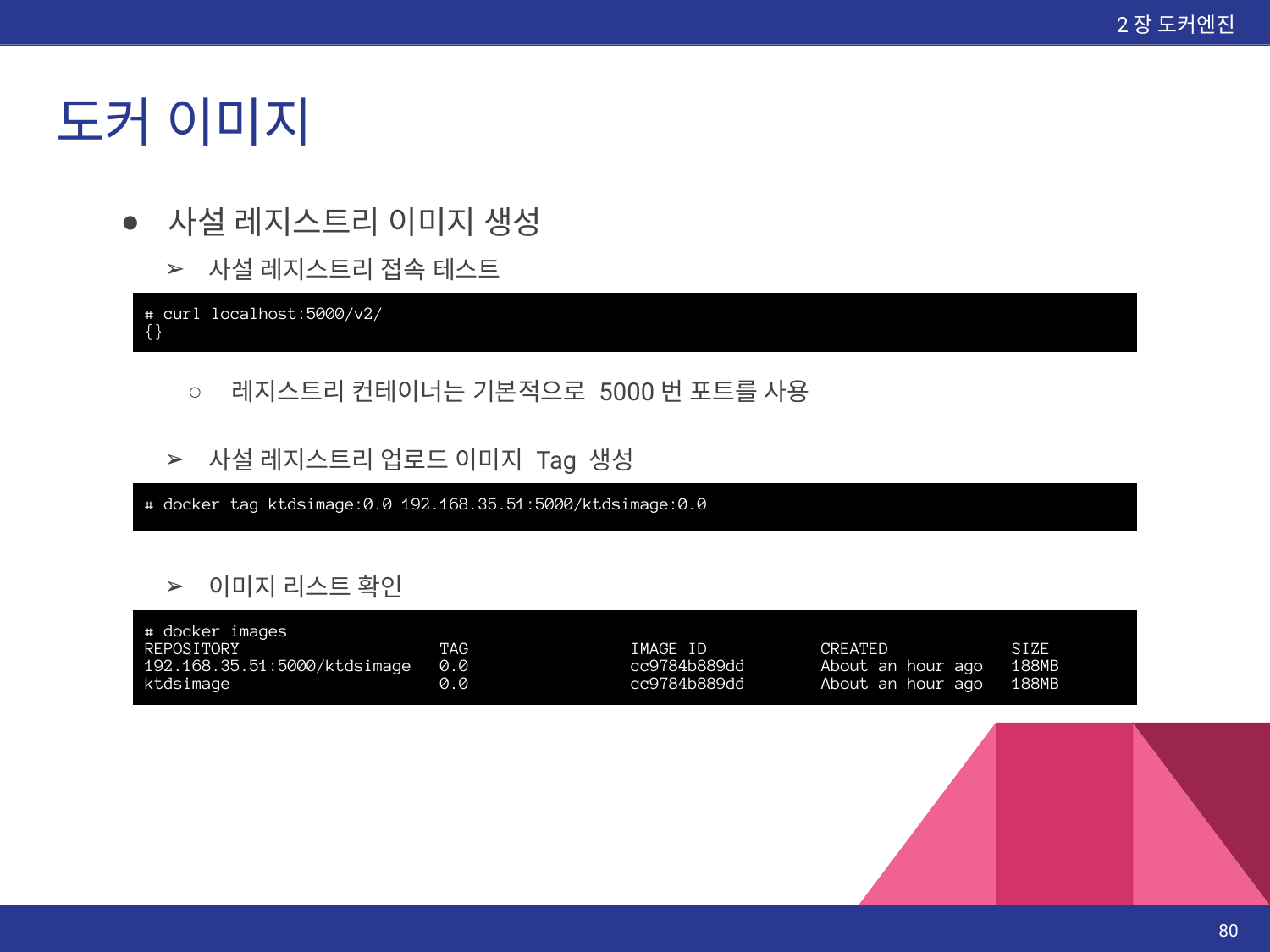

2장 도커엔진
# 도커 이미지
사설 레지스트리 이미지 생성
사설 레지스트리 접속 테스트

| # curl localhost:5000/v2/ {} |
| --- |
레지스트리 컨테이너는 기본적으로 5000번 포트를 사용

사설 레지스트리 업로드 이미지 Tag 생성

| # docker tag ktdsimage:0.0 192.168.35.51:5000/ktdsimage:0.0 |
| --- |
이미지 리스트 확인

| # docker images REPOSITORY TAG IMAGE ID CREATED SIZE 192.168.35.51:5000/ktdsimage 0.0 cc9784b889dd About an hour ago 188MB ktdsimage 0.0 cc9784b889dd About an hour ago 188MB |
| --- |
80